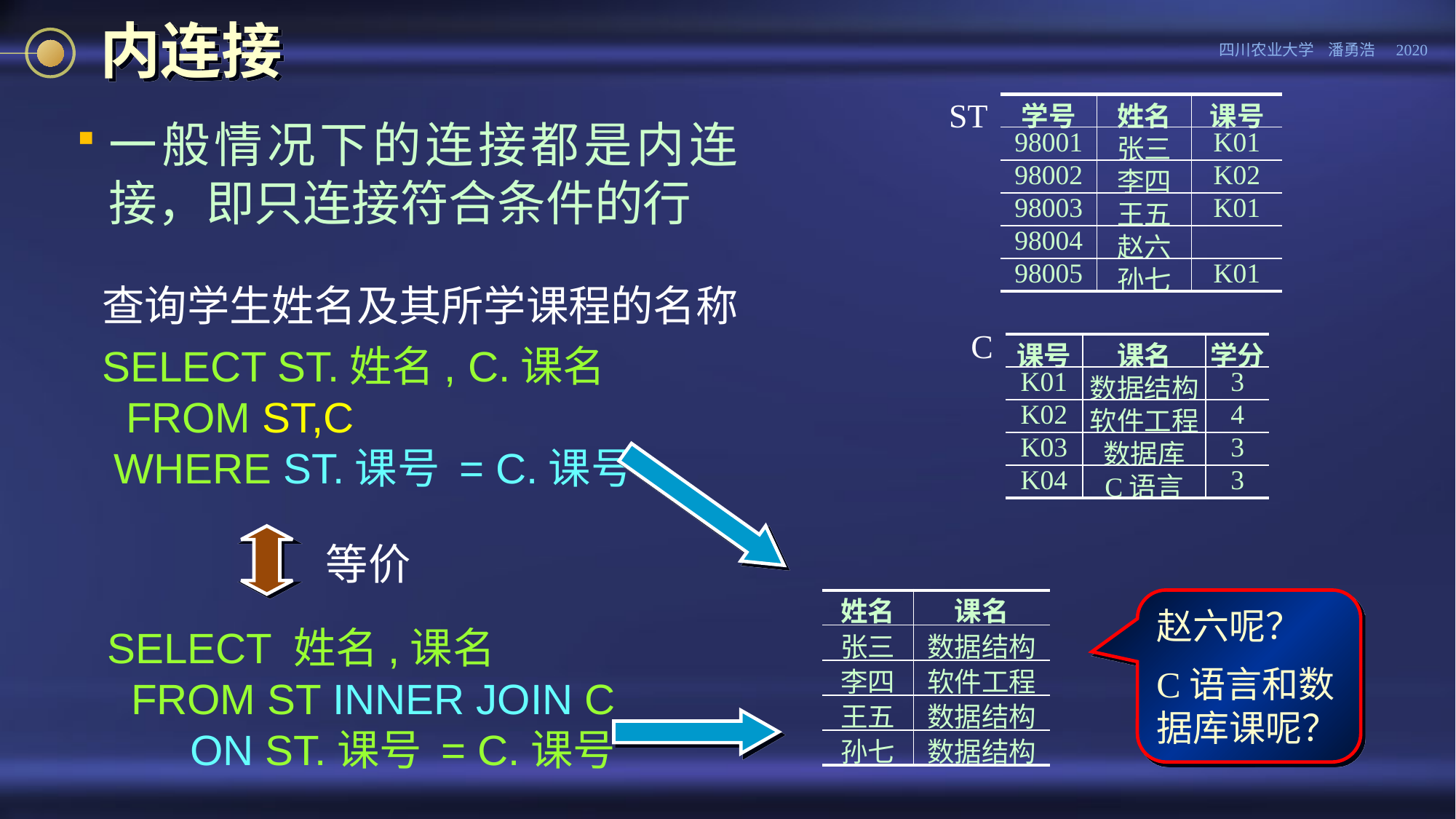

# 内连接
ST
| 学号 | 姓名 | 课号 |
| --- | --- | --- |
| 98001 | 张三 | K01 |
| 98002 | 李四 | K02 |
| 98003 | 王五 | K01 |
| 98004 | 赵六 |  |
| 98005 | 孙七 | K01 |
一般情况下的连接都是内连接，即只连接符合条件的行
查询学生姓名及其所学课程的名称
C
SELECT ST.姓名, C.课名
  FROM ST,C
 WHERE ST.课号 = C.课号
| 课号 | 课名 | 学分 |
| --- | --- | --- |
| K01 | 数据结构 | 3 |
| K02 | 软件工程 | 4 |
| K03 | 数据库 | 3 |
| K04 | C语言 | 3 |

等价
赵六呢？
C语言和数据库课呢？
| 姓名 | 课名 |
| --- | --- |
| 张三 | 数据结构 |
| 李四 | 软件工程 |
| 王五 | 数据结构 |
| 孙七 | 数据结构 |
SELECT 姓名,课名
  FROM ST INNER JOIN C
       ON ST.课号 = C.课号